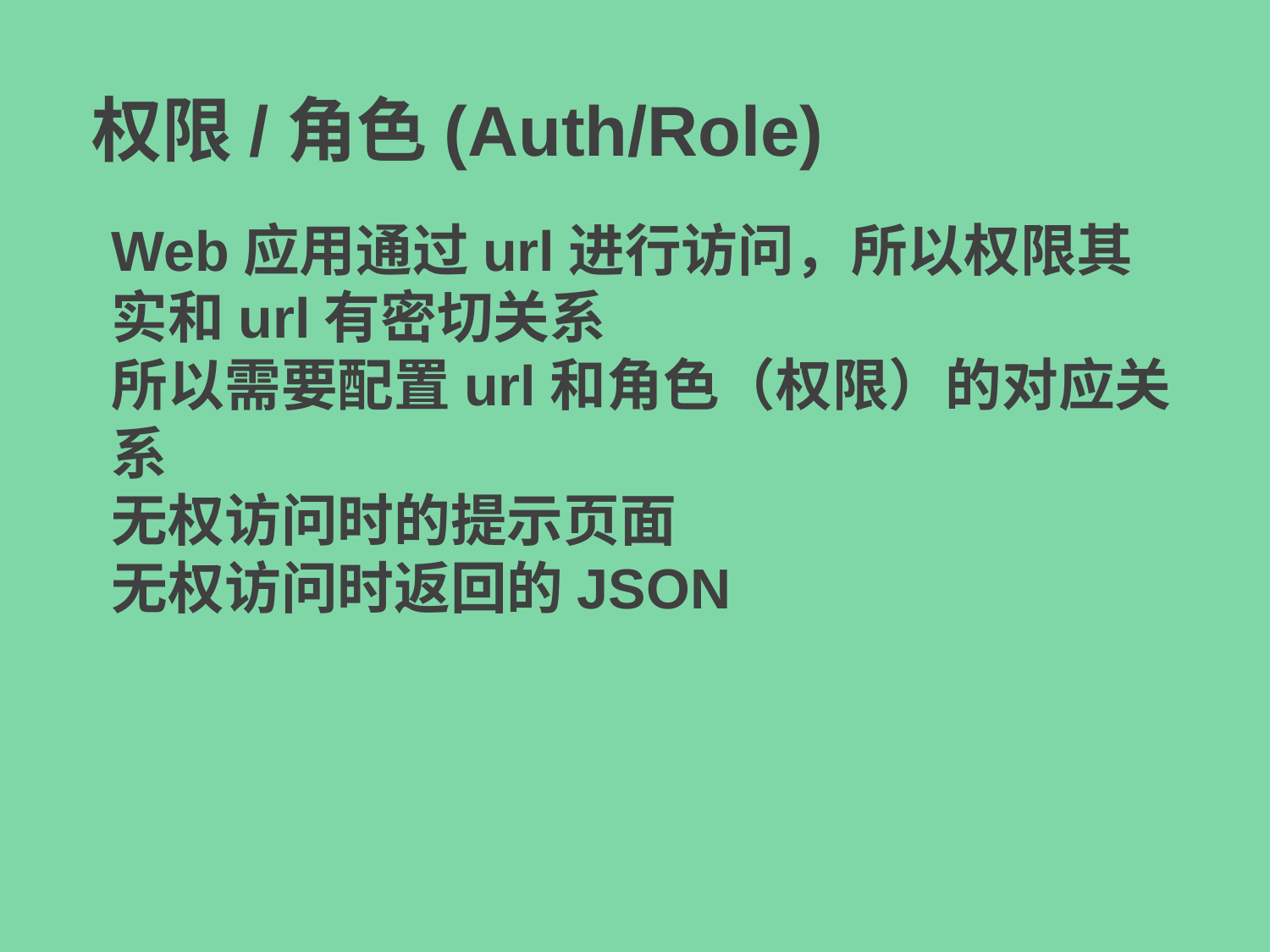

权限/角色(Auth/Role)
Web应用通过url进行访问，所以权限其实和url有密切关系
所以需要配置url和角色（权限）的对应关系
无权访问时的提示页面
无权访问时返回的JSON